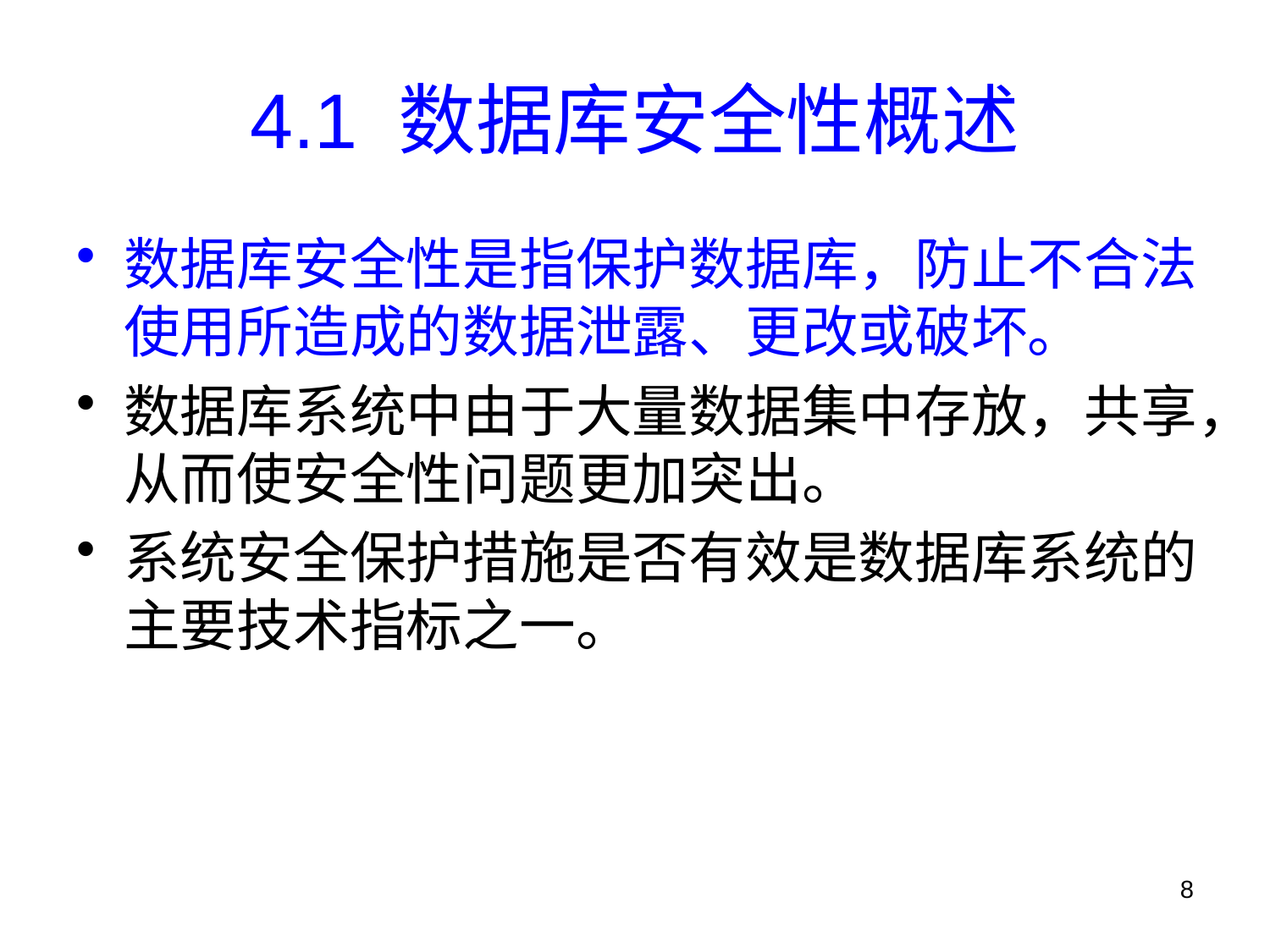

# 4.1 数据库安全性概述
数据库安全性是指保护数据库，防止不合法使用所造成的数据泄露、更改或破坏。
数据库系统中由于大量数据集中存放，共享，从而使安全性问题更加突出。
系统安全保护措施是否有效是数据库系统的主要技术指标之一。

8